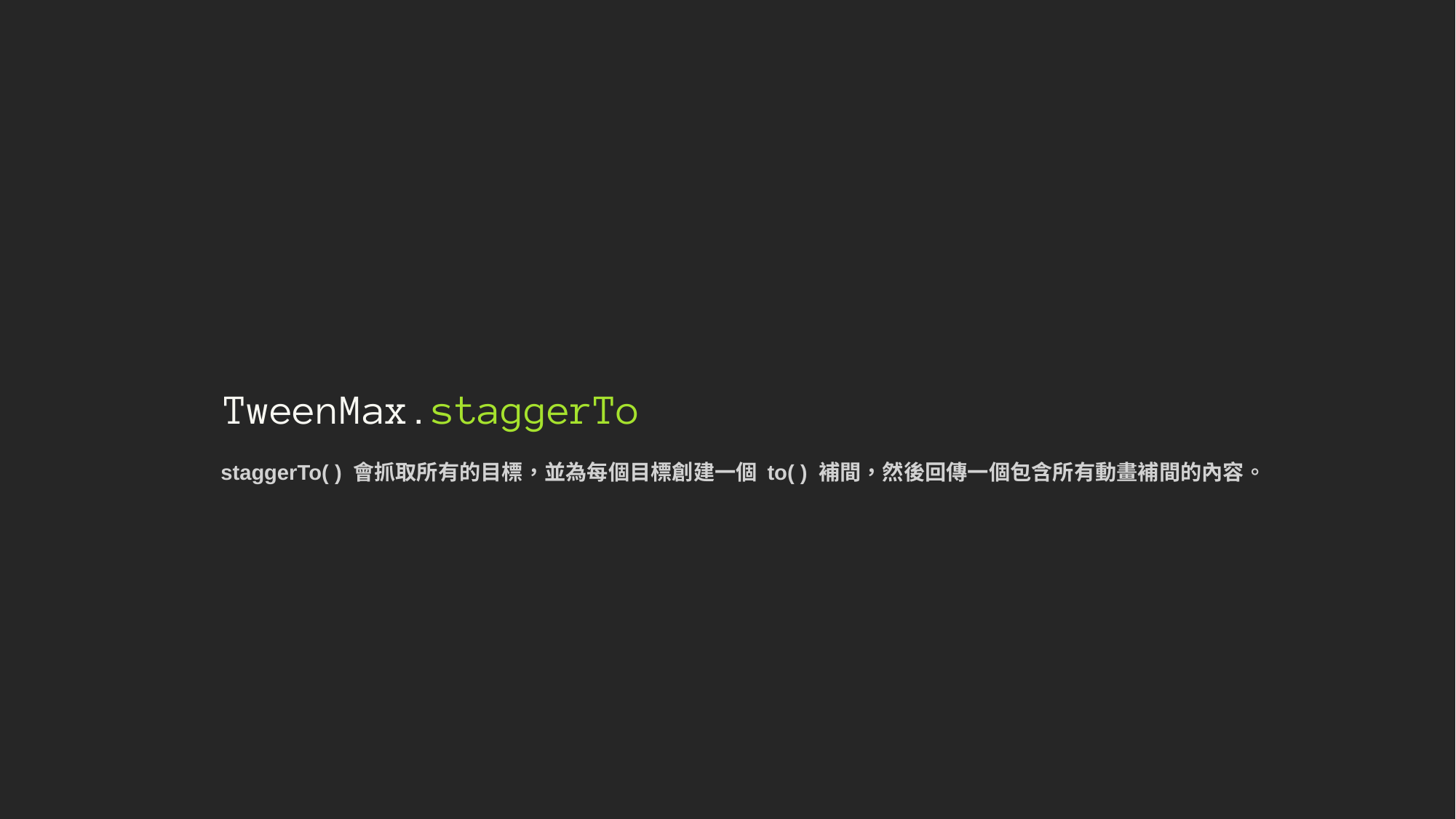

TweenMax.staggerTo
staggerTo( ) 會抓取所有的目標，並為每個目標創建一個 to( ) 補間，然後回傳一個包含所有動畫補間的內容。